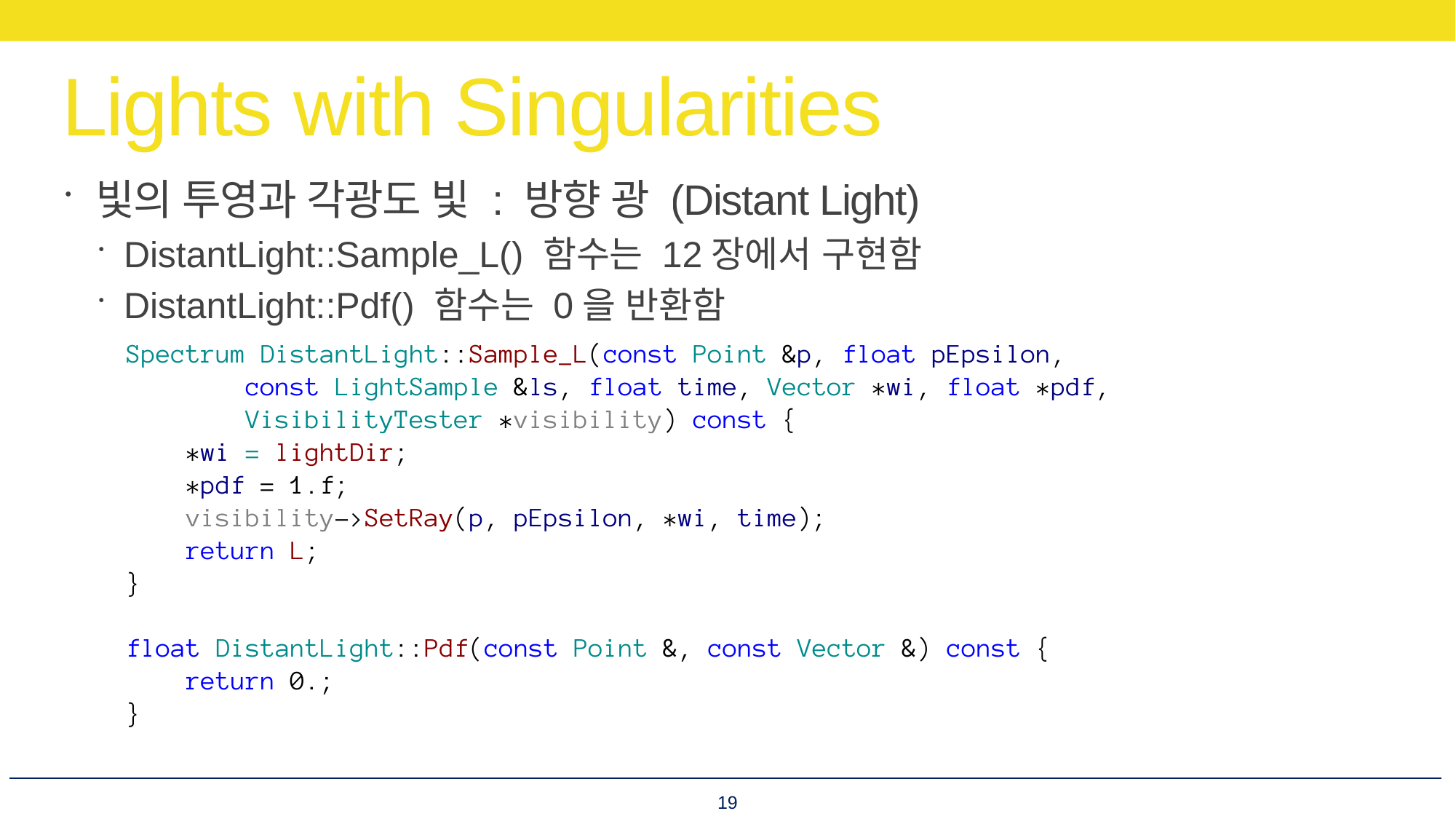

# Lights with Singularities
빛의 투영과 각광도 빛 : 방향 광 (Distant Light)
DistantLight::Sample_L() 함수는 12장에서 구현함
DistantLight::Pdf() 함수는 0을 반환함

Spectrum DistantLight::Sample_L(const Point &p, float pEpsilon,
        const LightSample &ls, float time, Vector *wi, float *pdf,
        VisibilityTester *visibility) const {
    *wi = lightDir;
    *pdf = 1.f;
    visibility->SetRay(p, pEpsilon, *wi, time);
    return L;
}
float DistantLight::Pdf(const Point &, const Vector &) const {
    return 0.;
}
19